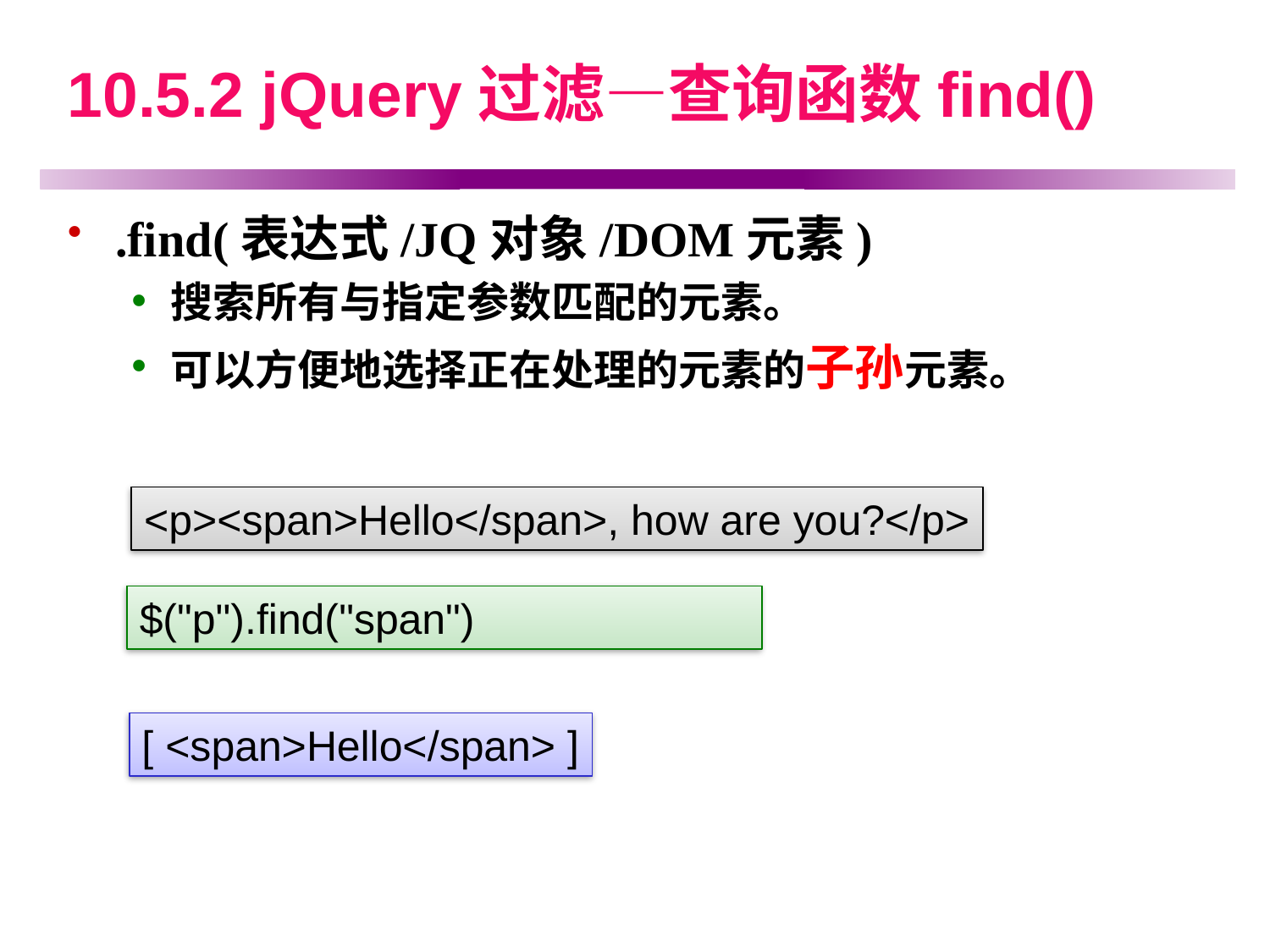

# 10.5.2 jQuery过滤—查询函数find()
.find(表达式/JQ对象/DOM元素)
搜索所有与指定参数匹配的元素。
可以方便地选择正在处理的元素的子孙元素。
<p><span>Hello</span>, how are you?</p>
$("p").find("span")
[ <span>Hello</span> ]